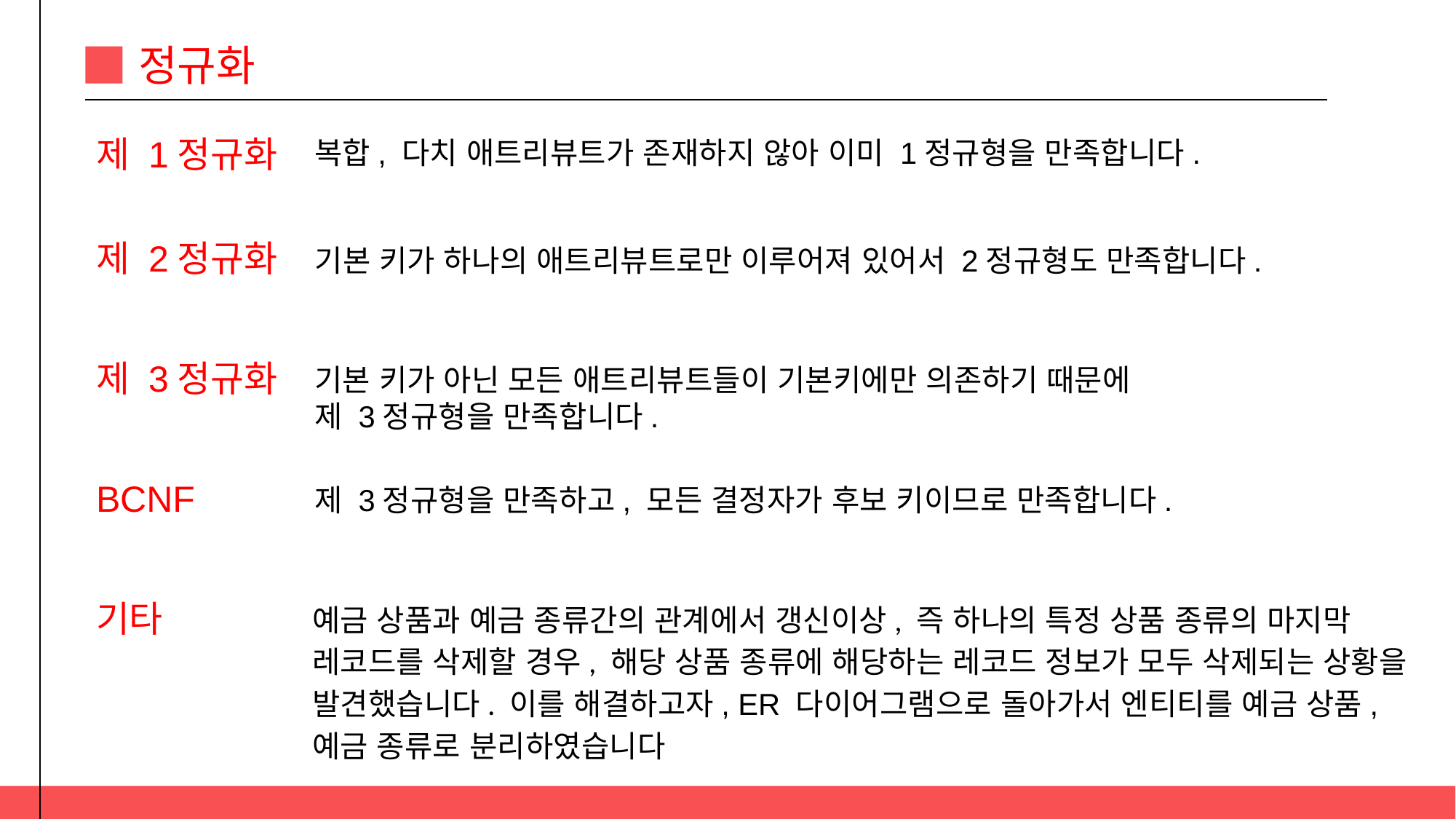

정규화

제 1정규화
복합, 다치 애트리뷰트가 존재하지 않아 이미 1정규형을 만족합니다.
제 2정규화
기본 키가 하나의 애트리뷰트로만 이루어져 있어서 2정규형도 만족합니다.
제 3정규화
기본 키가 아닌 모든 애트리뷰트들이 기본키에만 의존하기 때문에
제 3정규형을 만족합니다.
BCNF
제 3정규형을 만족하고, 모든 결정자가 후보 키이므로 만족합니다.
기타
예금 상품과 예금 종류간의 관계에서 갱신이상, 즉 하나의 특정 상품 종류의 마지막 레코드를 삭제할 경우, 해당 상품 종류에 해당하는 레코드 정보가 모두 삭제되는 상황을 발견했습니다. 이를 해결하고자, ER 다이어그램으로 돌아가서 엔티티를 예금 상품, 예금 종류로 분리하였습니다